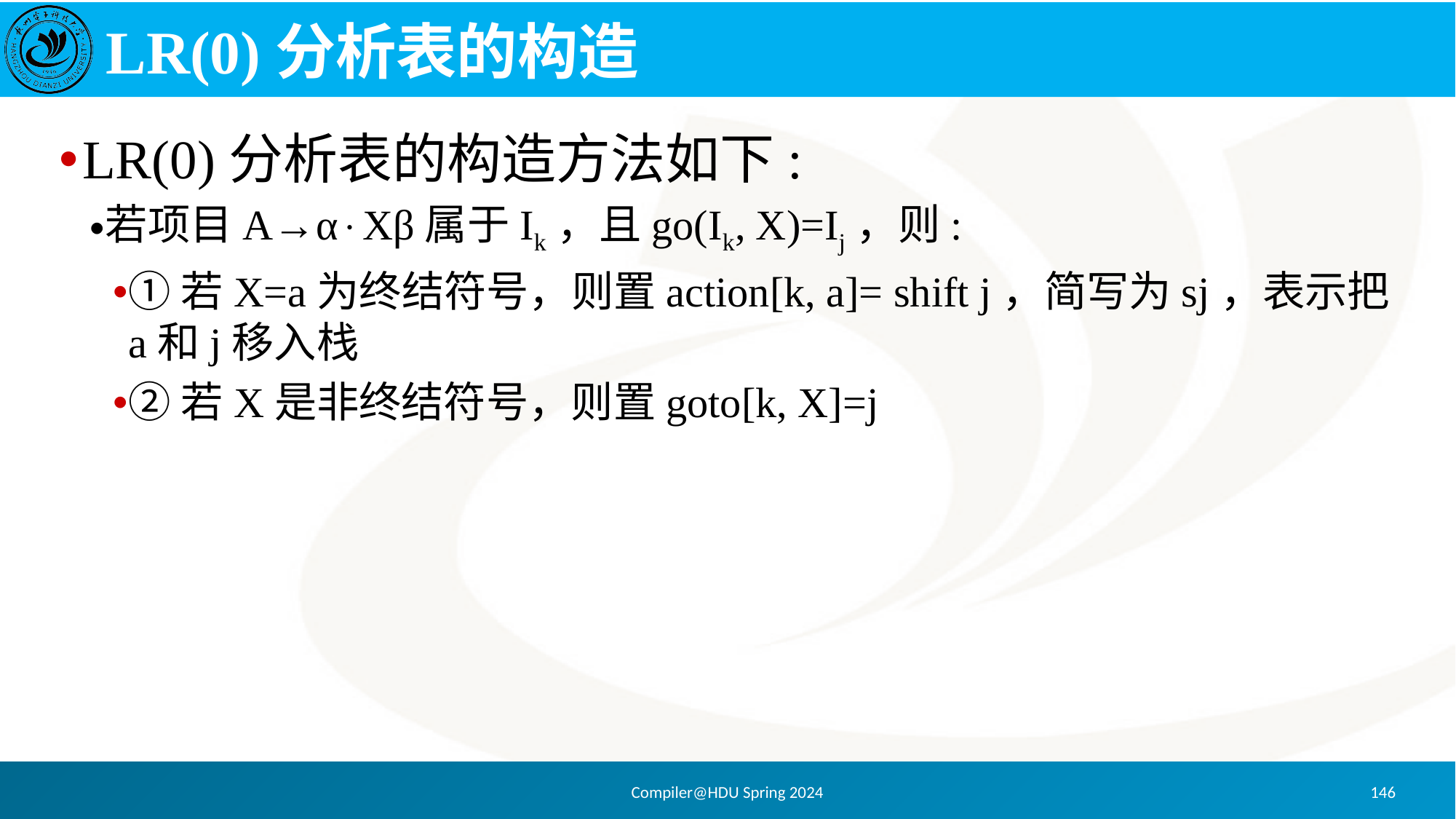

# LR(0)分析表的构造
LR(0)分析表的构造方法如下:
若项目A→α⋅Xβ属于Ik，且go(Ik, X)=Ij，则:
①若X=a为终结符号，则置action[k, a]= shift j，简写为sj，表示把a和j移入栈
②若X是非终结符号，则置goto[k, X]=j
Compiler@HDU Spring 2024
146